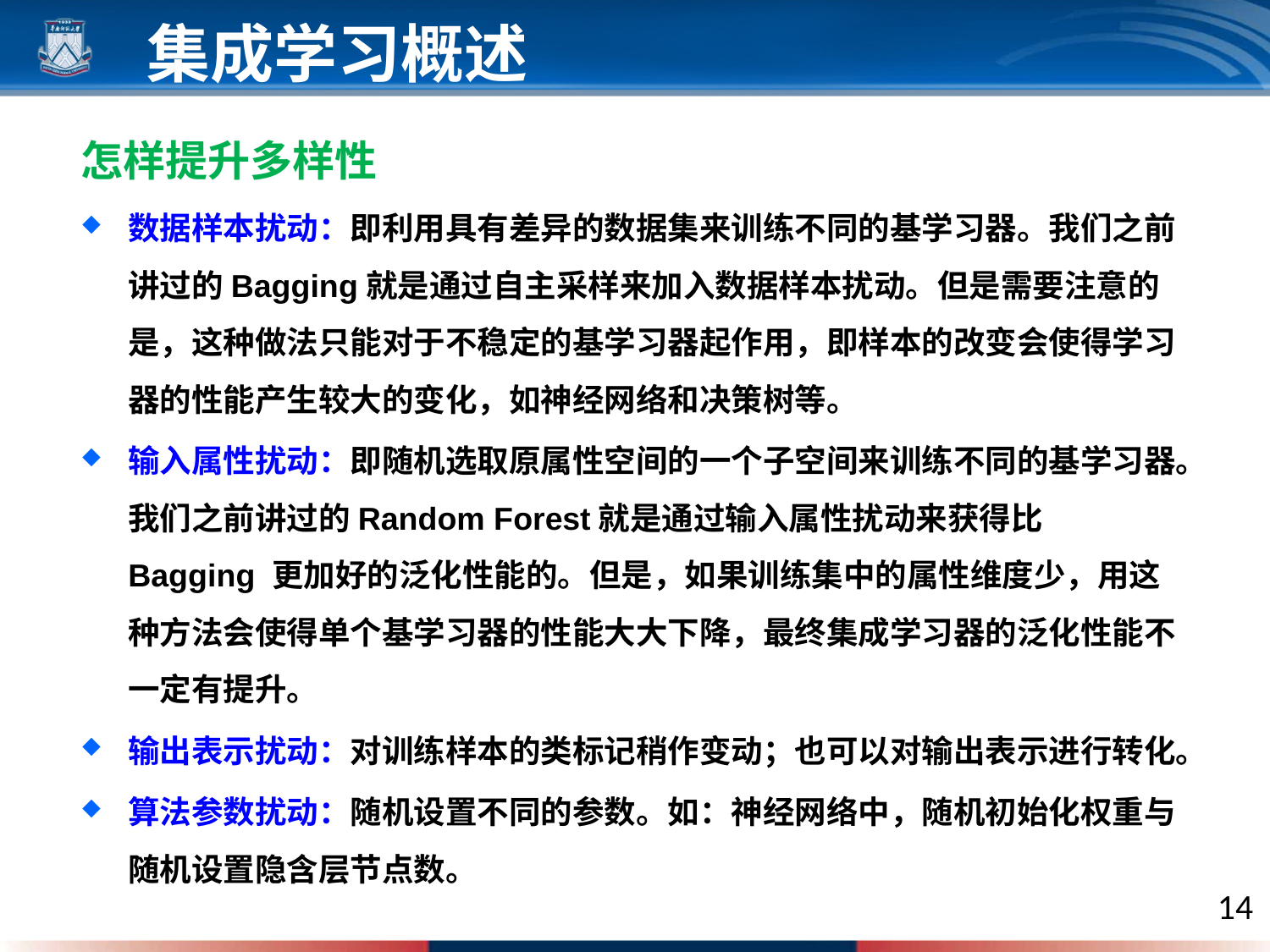

集成学习概述
怎样提升多样性
数据样本扰动：即利用具有差异的数据集来训练不同的基学习器。我们之前讲过的Bagging就是通过自主采样来加入数据样本扰动。但是需要注意的是，这种做法只能对于不稳定的基学习器起作用，即样本的改变会使得学习器的性能产生较大的变化，如神经网络和决策树等。
输入属性扰动：即随机选取原属性空间的一个子空间来训练不同的基学习器。我们之前讲过的Random Forest就是通过输入属性扰动来获得比 Bagging 更加好的泛化性能的。但是，如果训练集中的属性维度少，用这种方法会使得单个基学习器的性能大大下降，最终集成学习器的泛化性能不一定有提升。
输出表示扰动：对训练样本的类标记稍作变动；也可以对输出表示进行转化。
算法参数扰动：随机设置不同的参数。如：神经网络中，随机初始化权重与随机设置隐含层节点数。